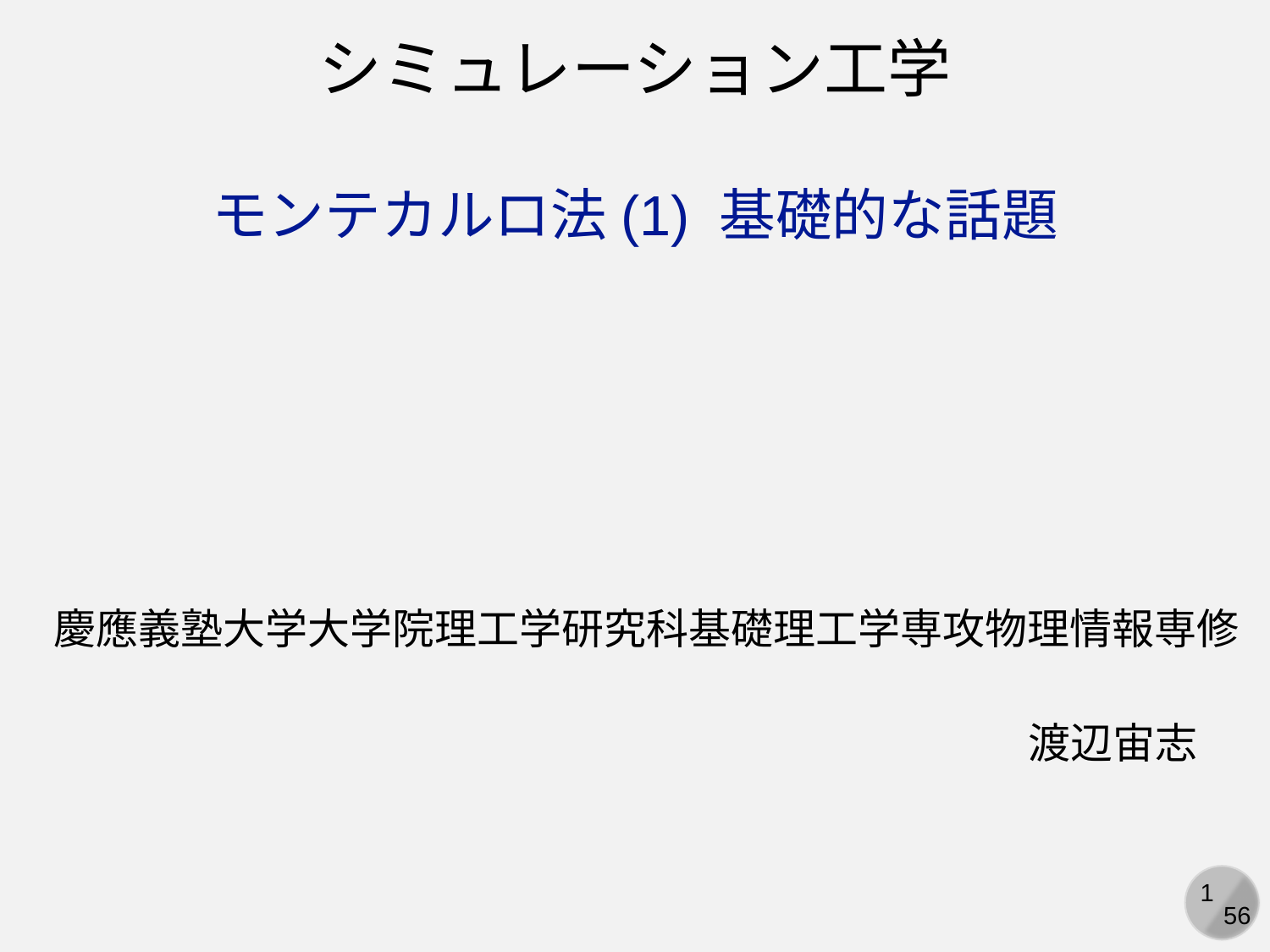

シミュレーション工学
モンテカルロ法(1) 基礎的な話題
慶應義塾大学大学院理工学研究科基礎理工学専攻物理情報専修
渡辺宙志